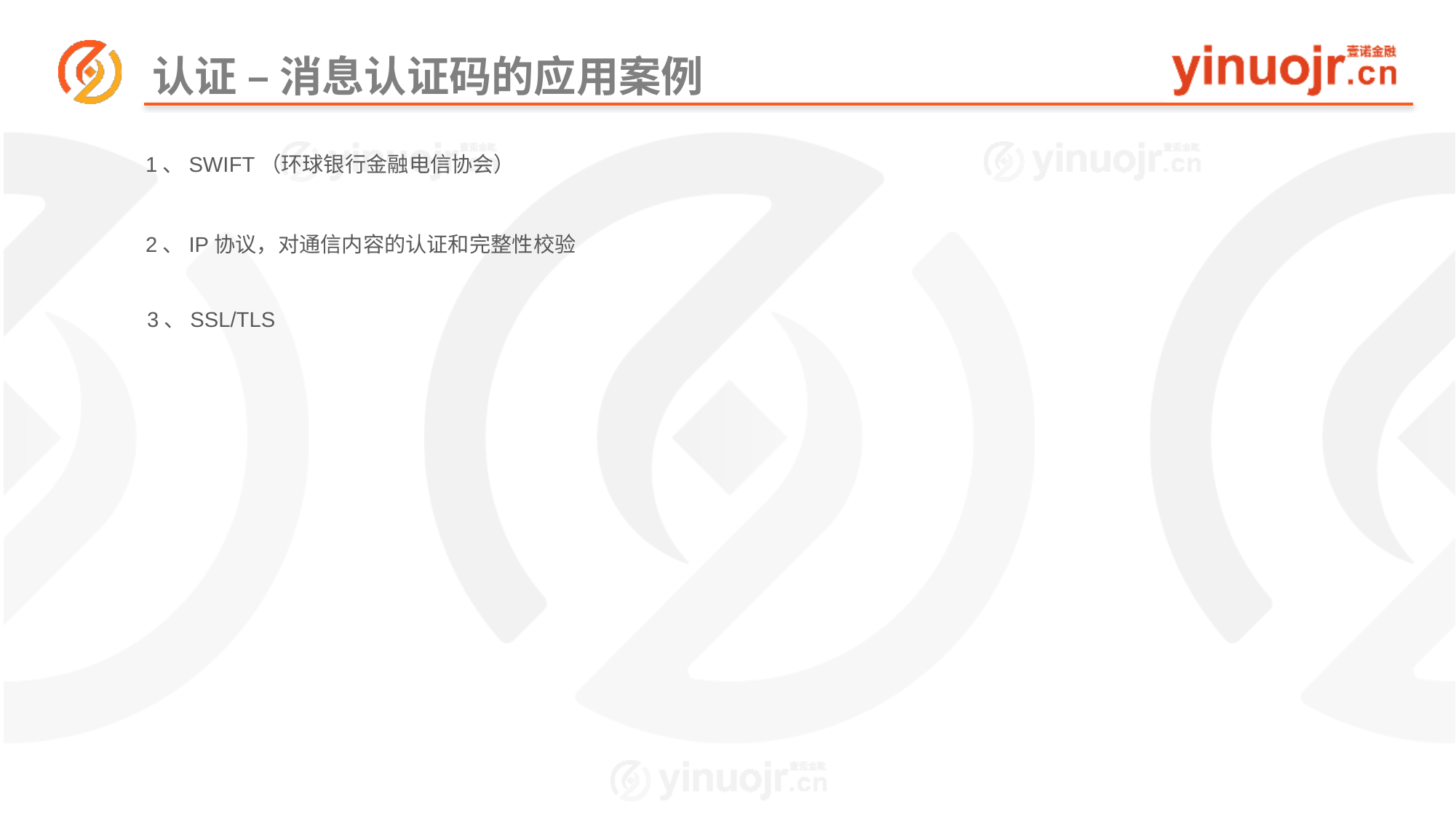

# 认证 – 消息认证码的应用案例
1、SWIFT（环球银行金融电信协会）
2、IP协议，对通信内容的认证和完整性校验
3、SSL/TLS